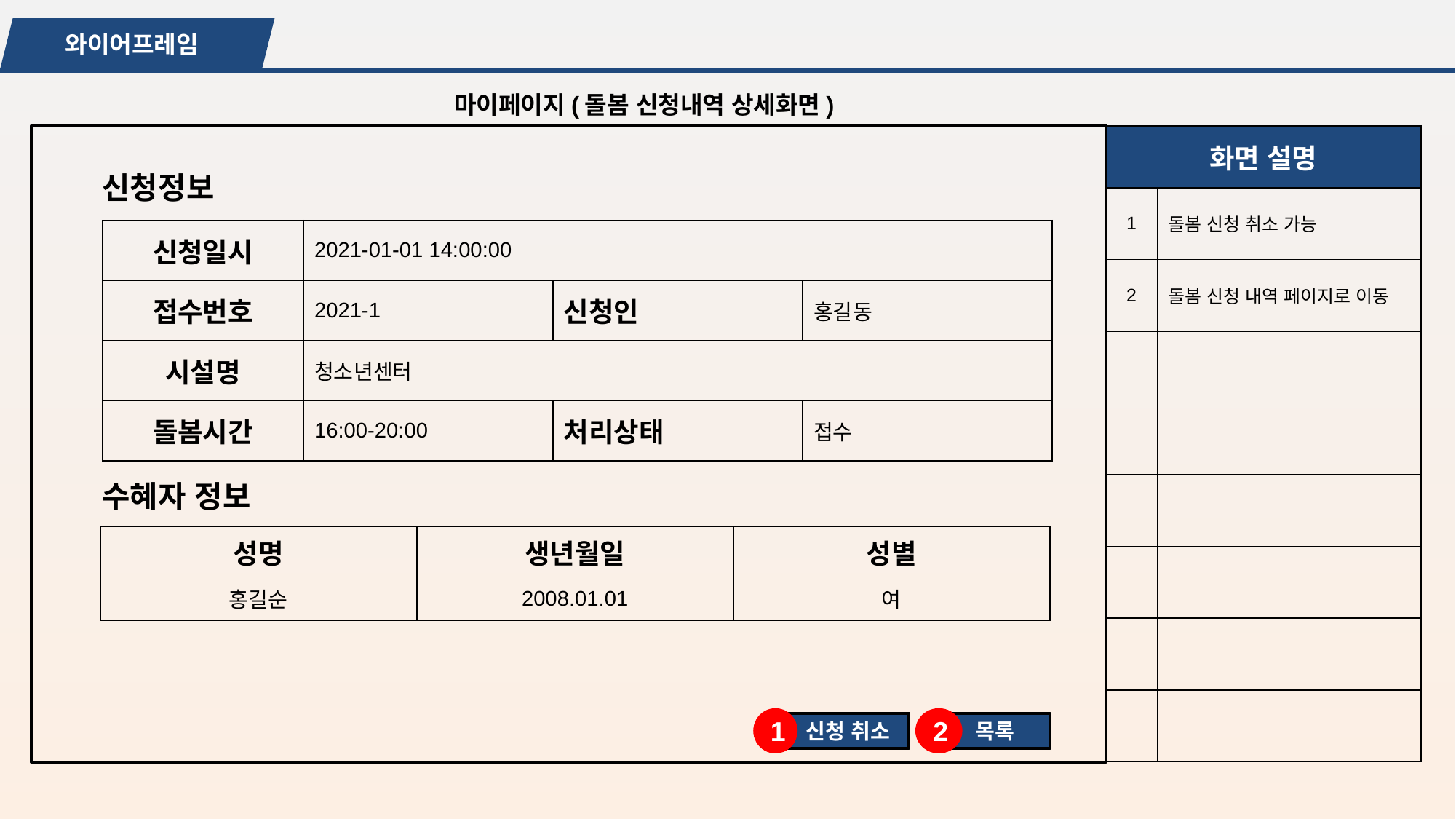

와이어프레임

마이페이지(돌봄 신청내역 상세화면)
| 화면 설명 |  |
| --- | --- |
| 1 | 돌봄 신청 취소 가능 |
| 2 | 돌봄 신청 내역 페이지로 이동 |
|  |  |
|  |  |
|  |  |
|  |  |
|  |  |
|  |  |

신청정보
| 신청일시 | 2021-01-01 14:00:00 |  |  |
| --- | --- | --- | --- |
| 접수번호 | 2021-1 | 신청인 | 홍길동 |
| 시설명 | 청소년센터 |  |  |
| 돌봄시간 | 16:00-20:00 | 처리상태 | 접수 |
수혜자 정보
| 성명 | 생년월일 | 성별 |
| --- | --- | --- |
| 홍길순 | 2008.01.01 | 여 |
1
2
신청 취소
목록